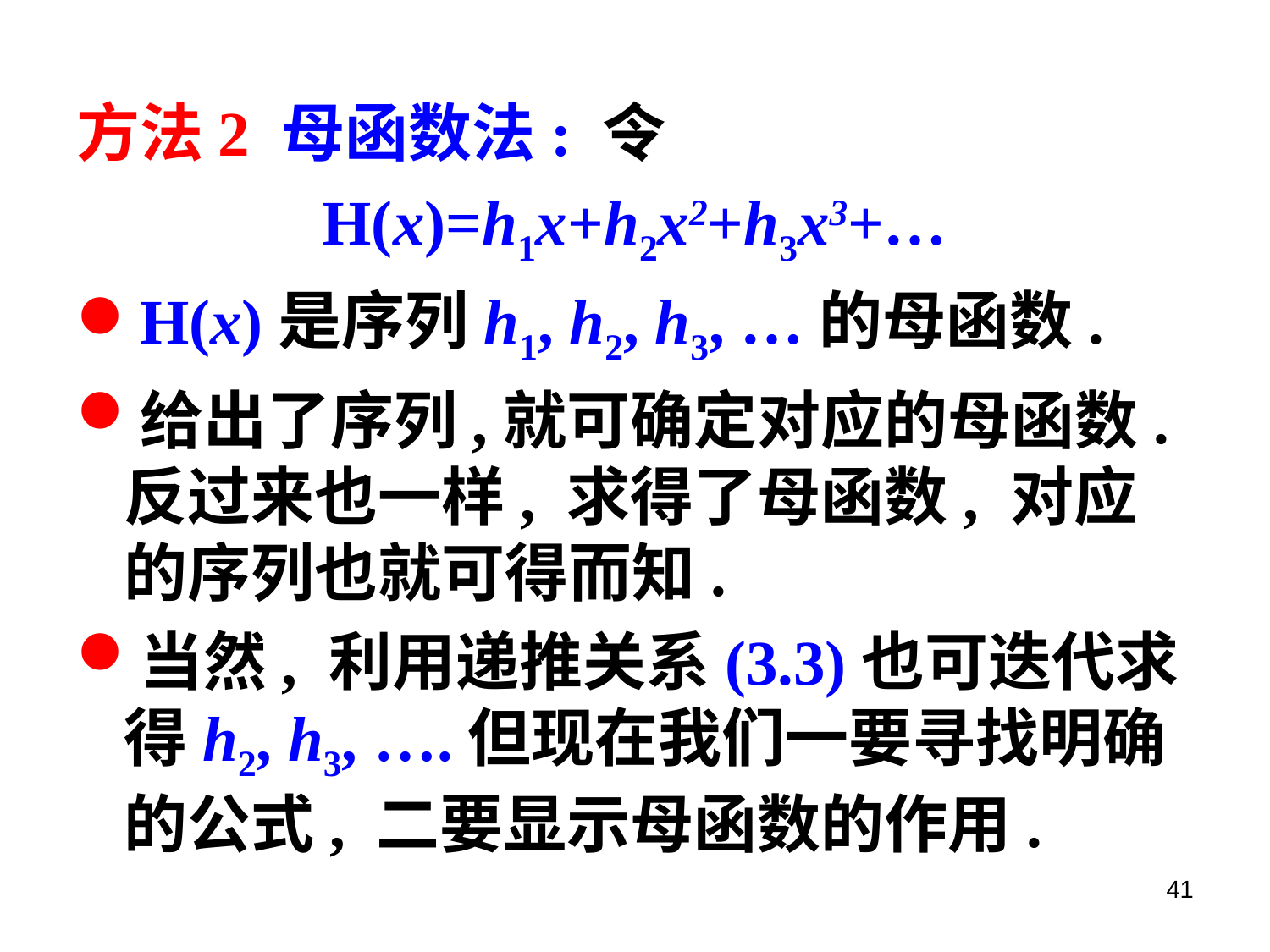

方法2 母函数法: 令
H(x)=h1x+h2x2+h3x3+…
H(x)是序列h1, h2, h3, …的母函数.
给出了序列,就可确定对应的母函数.反过来也一样, 求得了母函数, 对应的序列也就可得而知.
当然, 利用递推关系(3.3)也可迭代求得h2, h3, ….但现在我们一要寻找明确的公式, 二要显示母函数的作用.
41